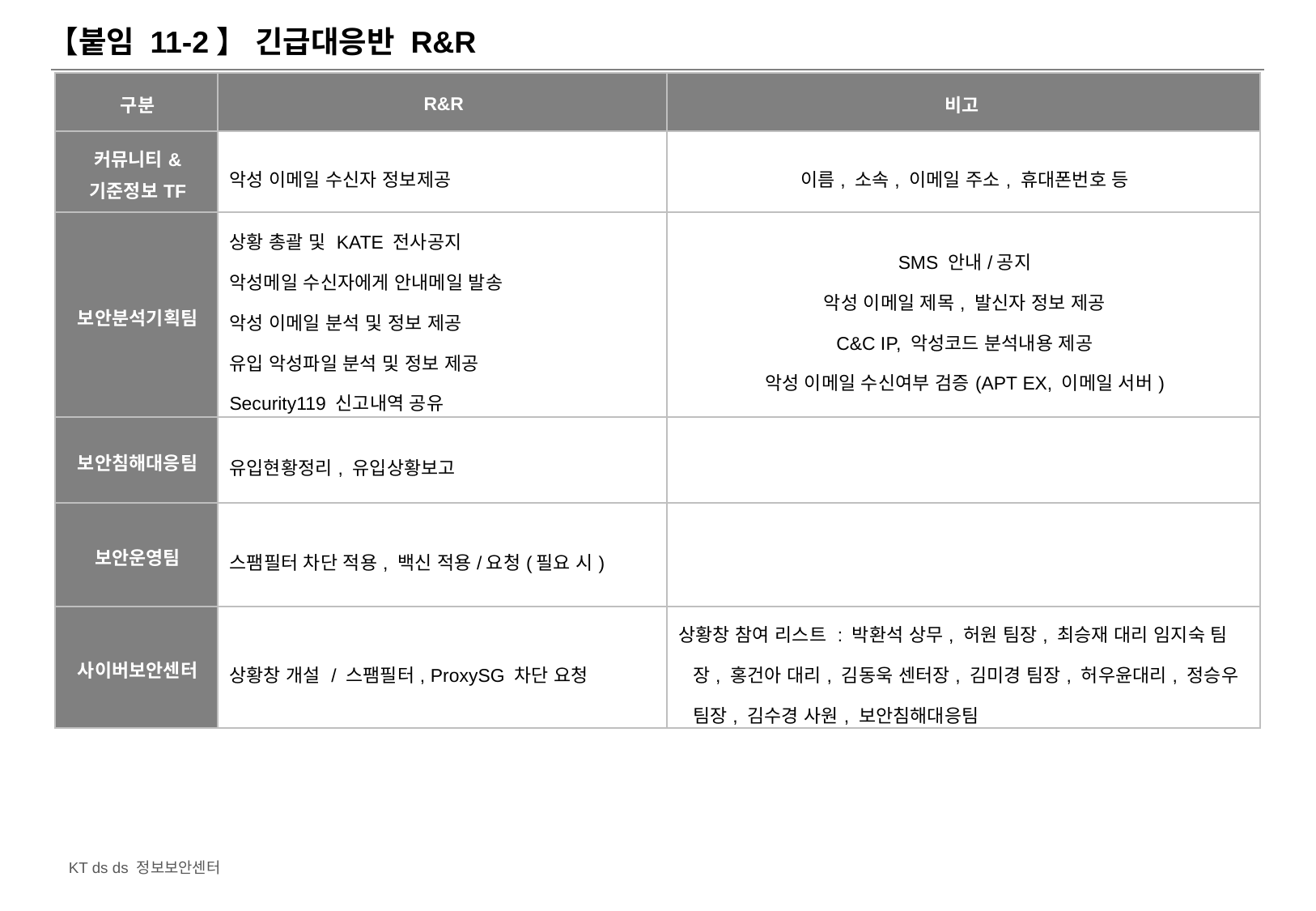

# 【붙임 11-2】 긴급대응반 R&R
| 구분 | R&R | 비고 |
| --- | --- | --- |
| 커뮤니티& 기준정보TF | 악성 이메일 수신자 정보제공 | 이름, 소속, 이메일 주소, 휴대폰번호 등 |
| 보안분석기획팀 | 상황 총괄 및 KATE 전사공지 악성메일 수신자에게 안내메일 발송 악성 이메일 분석 및 정보 제공 유입 악성파일 분석 및 정보 제공 Security119 신고내역 공유 | SMS 안내/공지 악성 이메일 제목, 발신자 정보 제공 C&C IP, 악성코드 분석내용 제공 악성 이메일 수신여부 검증(APT EX, 이메일 서버) |
| 보안침해대응팀 | 유입현황정리, 유입상황보고 |  |
| 보안운영팀 | 스팸필터 차단 적용, 백신 적용/요청(필요 시) |  |
| 사이버보안센터 | 상황창 개설 / 스팸필터, ProxySG 차단 요청 | 상황창 참여 리스트 : 박환석 상무, 허원 팀장, 최승재 대리 임지숙 팀장, 홍건아 대리, 김동욱 센터장, 김미경 팀장, 허우윤대리, 정승우 팀장, 김수경 사원, 보안침해대응팀 |